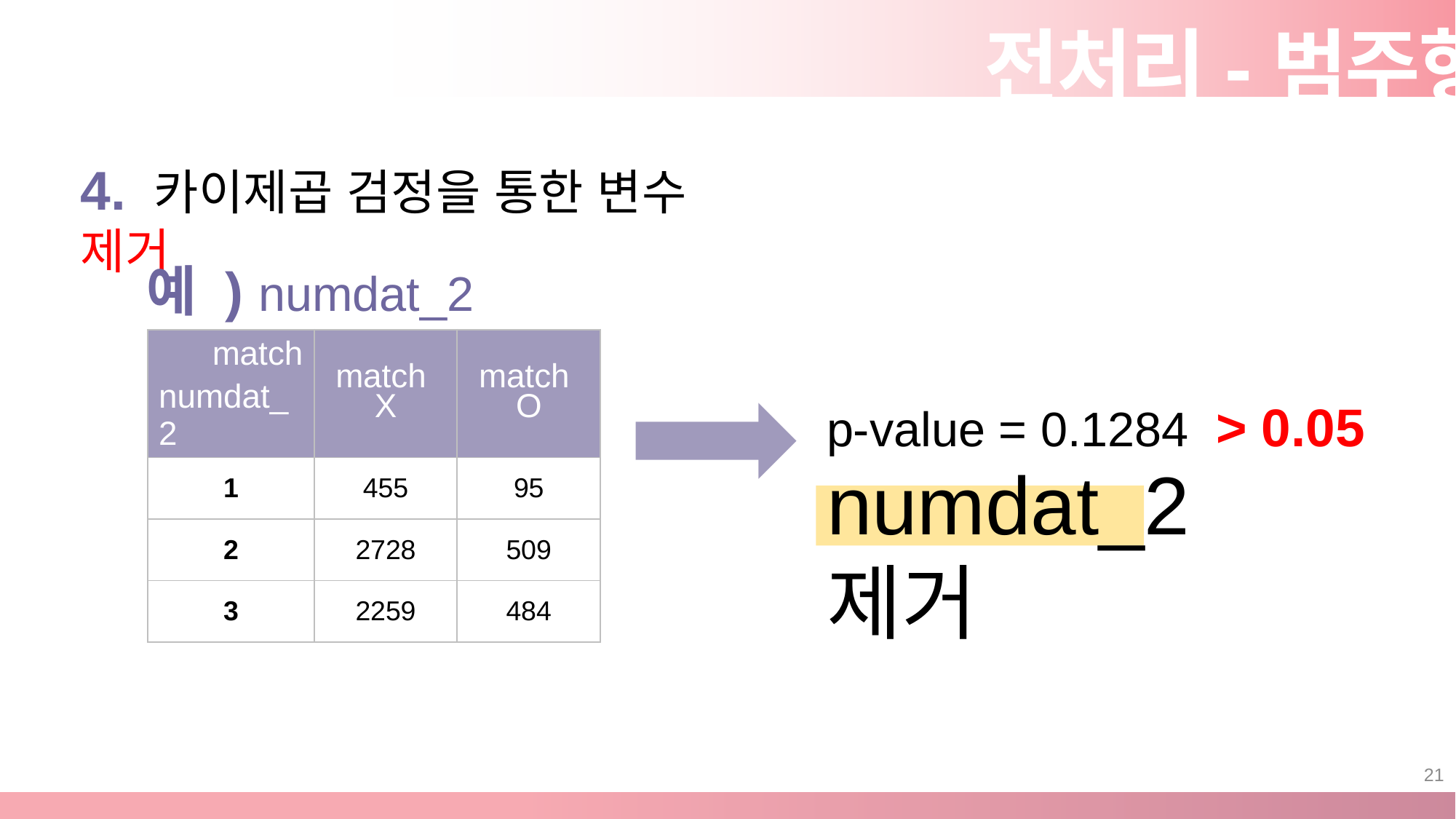

전처리-범주형
4. 카이제곱 검정을 통한 변수 제거
예 ) numdat_2
| match numdat\_2 | match X | match O |
| --- | --- | --- |
| 1 | 455 | 95 |
| 2 | 2728 | 509 |
| 3 | 2259 | 484 |
p-value = 0.1284  > 0.05

numdat_2 제거

21